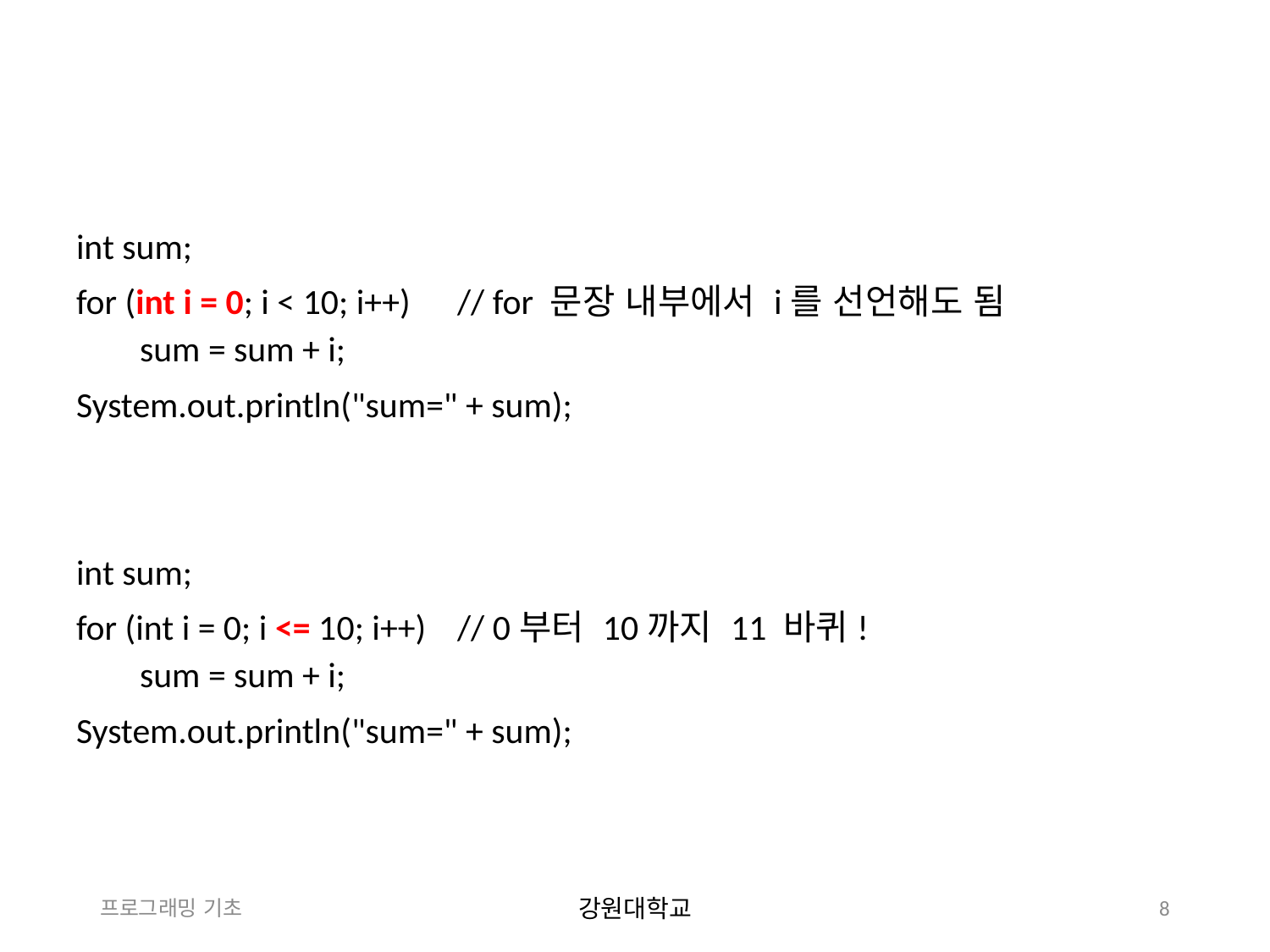

int sum;
for (int i = 0; i < 10; i++) 	// for 문장 내부에서 i를 선언해도 됨
sum = sum + i;
System.out.println("sum=" + sum);

int sum;
for (int i = 0; i <= 10; i++) 	// 0부터 10까지 11 바퀴!
sum = sum + i;
System.out.println("sum=" + sum);

프로그래밍 기초
강원대학교
8